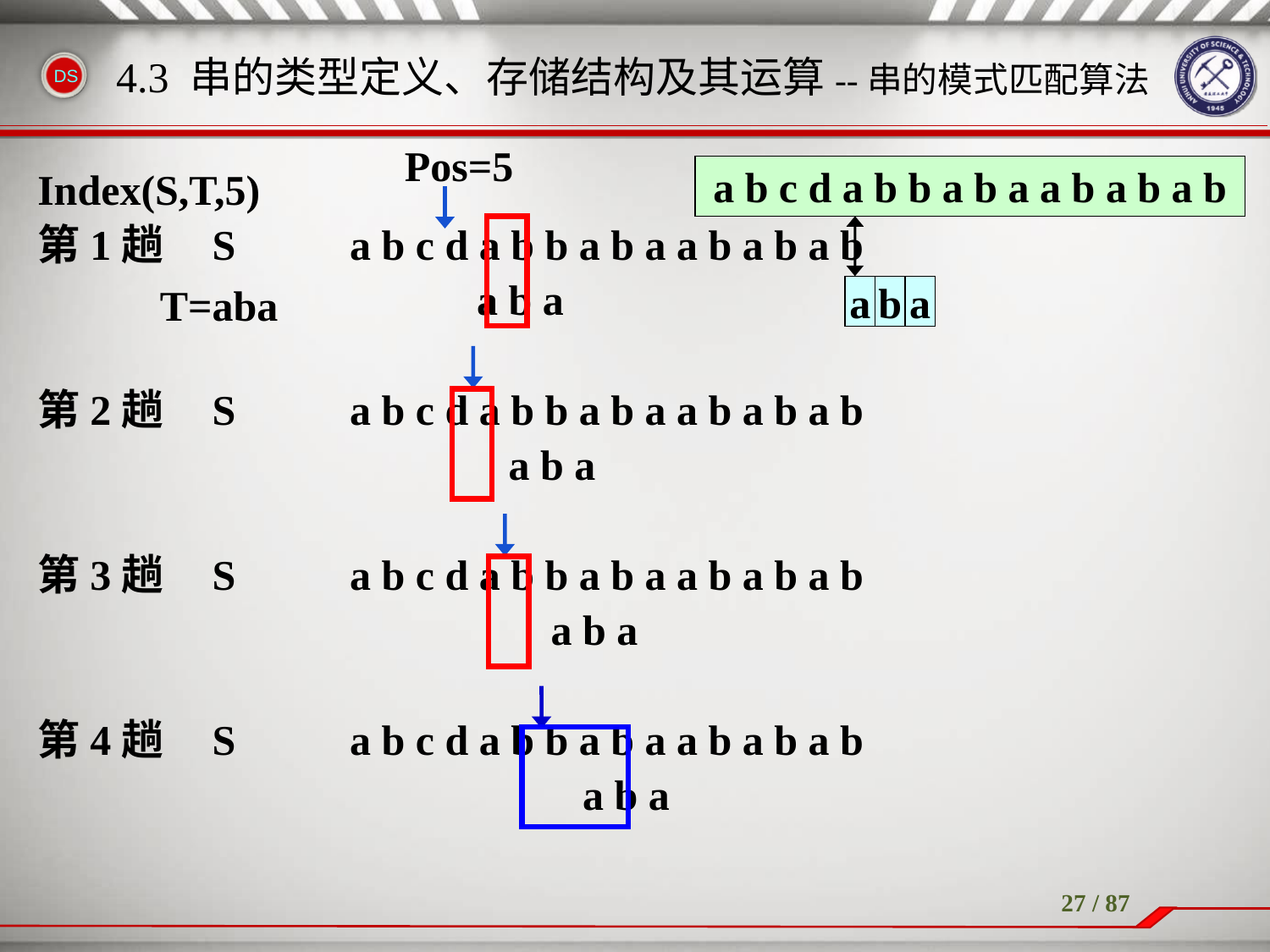

# 4.3 串的类型定义、存储结构及其运算--串的模式匹配算法
Pos=5
Index(S,T,5)
第1趟	S	 a b c d a b b a b a a b a b a b
			             a b a

第2趟	S	 a b c d a b b a b a a b a b a b
		 	                a b a

第3趟	S	 a b c d a b b a b a a b a b a b
		 	                    a b a

第4趟	S	 a b c d a b b a b a a b a b a b
		                                   a b a
a b c d a b b a b a a b a b a b

a
b
a
T=aba